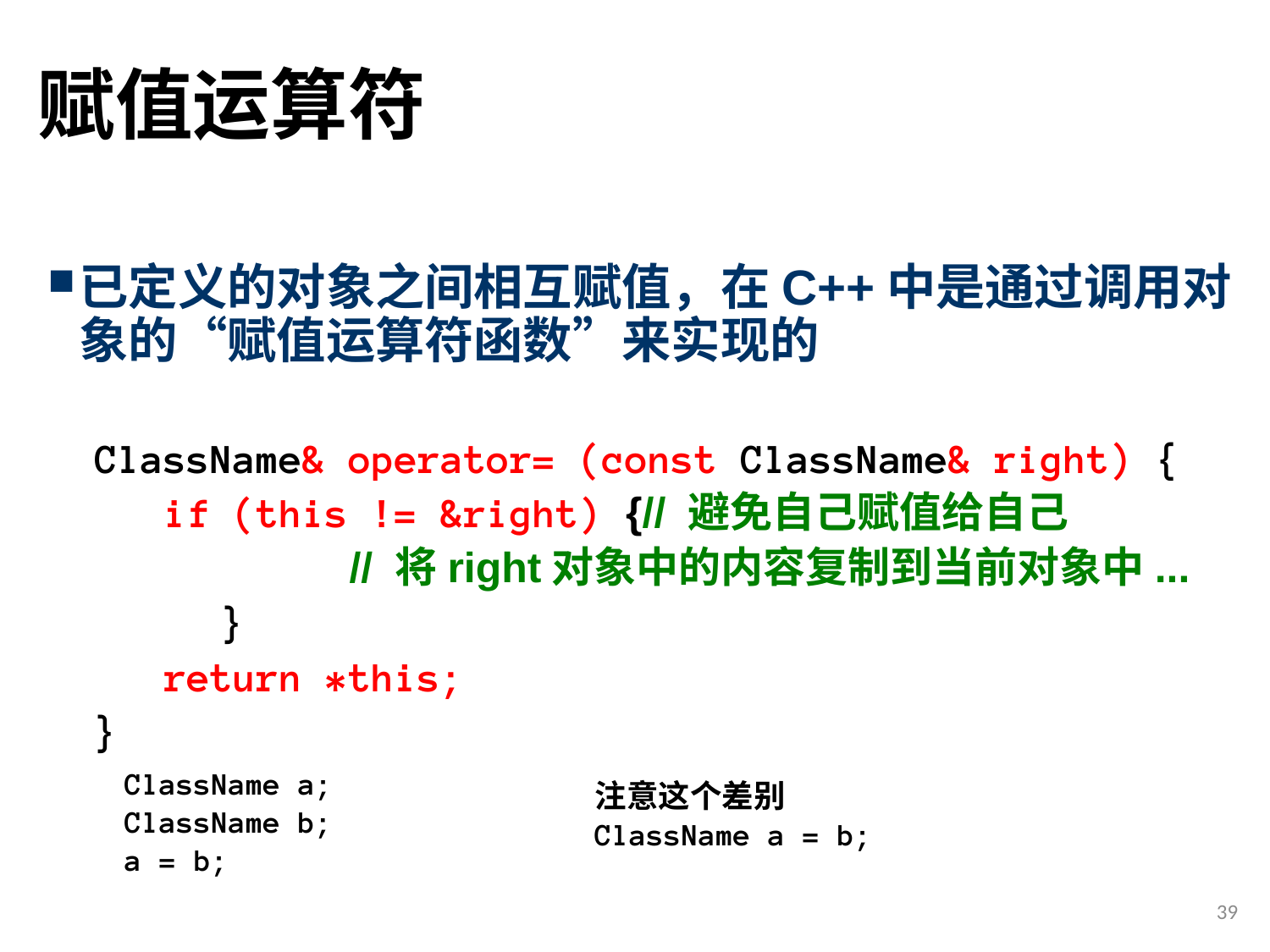

# 赋值运算符
已定义的对象之间相互赋值，在C++中是通过调用对象的“赋值运算符函数”来实现的

ClassName& operator= (const ClassName& right) {
   if (this != &right) {// 避免自己赋值给自己
		// 将right对象中的内容复制到当前对象中...
	}
   return *this;
}

ClassName a;
ClassName b;
a = b;
注意这个差别
ClassName a = b;
39